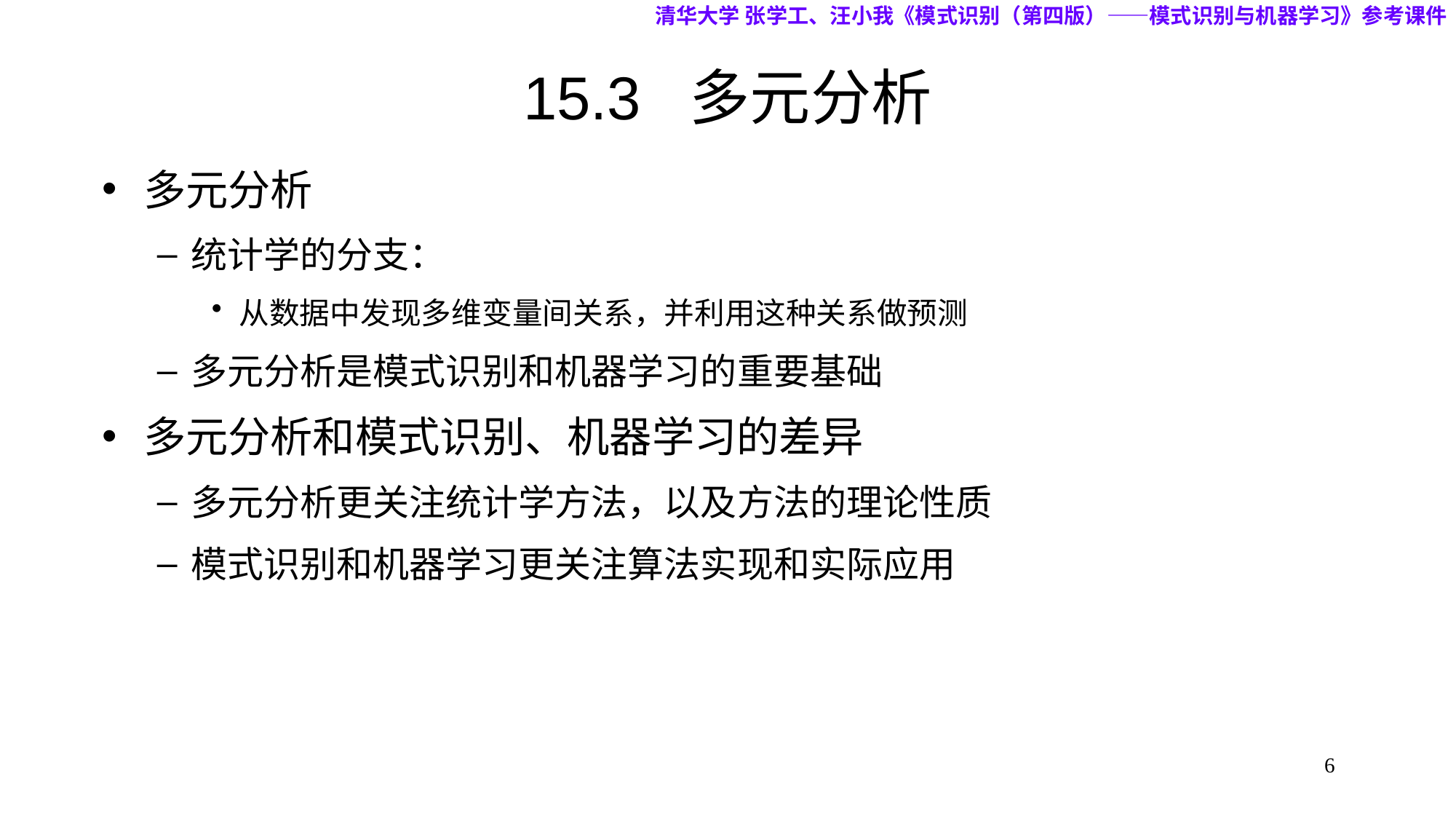

清华大学 张学工、汪小我《模式识别（第四版）——模式识别与机器学习》参考课件
# 15.3  多元分析
多元分析
统计学的分支：
从数据中发现多维变量间关系，并利用这种关系做预测
多元分析是模式识别和机器学习的重要基础
多元分析和模式识别、机器学习的差异
多元分析更关注统计学方法，以及方法的理论性质
模式识别和机器学习更关注算法实现和实际应用
6